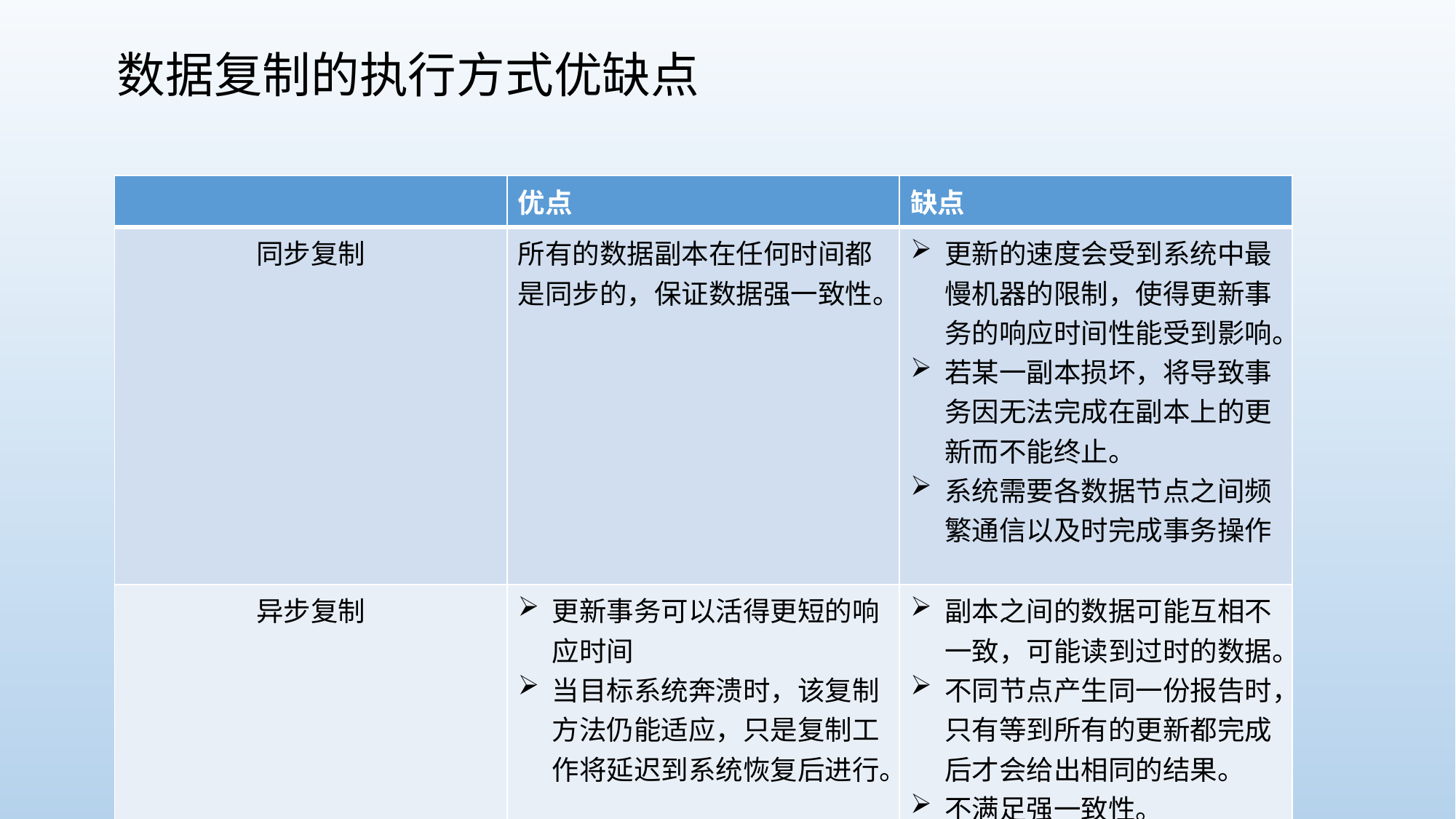

# 数据复制的执行方式优缺点
|  | 优点 | 缺点 |
| --- | --- | --- |
| 同步复制 | 所有的数据副本在任何时间都是同步的，保证数据强一致性。 | 更新的速度会受到系统中最慢机器的限制，使得更新事务的响应时间性能受到影响。 若某一副本损坏，将导致事务因无法完成在副本上的更新而不能终止。 系统需要各数据节点之间频繁通信以及时完成事务操作 |
| 异步复制 | 更新事务可以活得更短的响应时间 当目标系统奔溃时，该复制方法仍能适应，只是复制工作将延迟到系统恢复后进行。 | 副本之间的数据可能互相不一致，可能读到过时的数据。 不同节点产生同一份报告时，只有等到所有的更新都完成后才会给出相同的结果。 不满足强一致性。 |